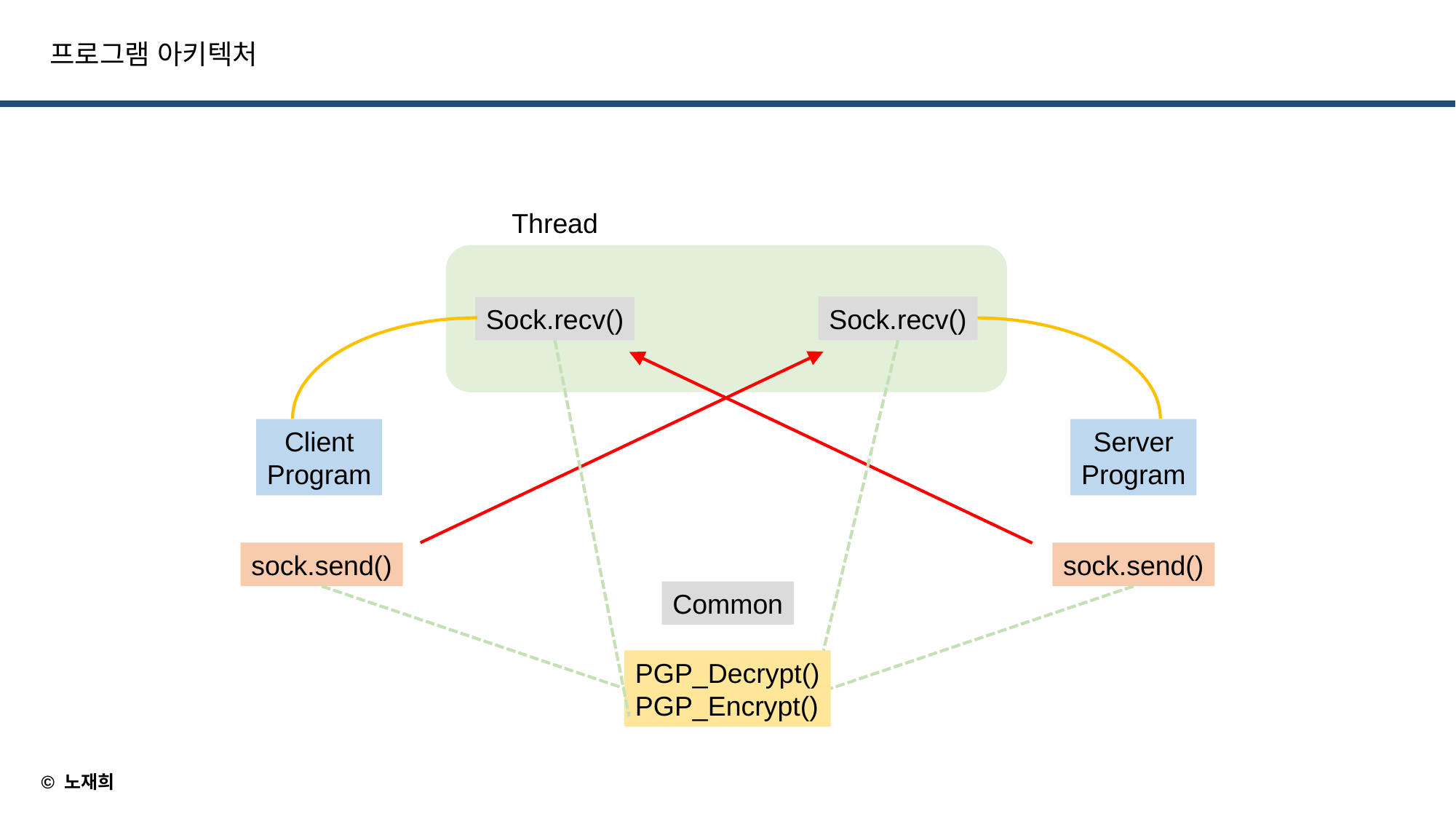

프로그램 아키텍처
Thread

Sock.recv()
Sock.recv()

Client
Program
Server
Program
sock.send()
sock.send()
Common
PGP_Decrypt()
PGP_Encrypt()
© 노재희